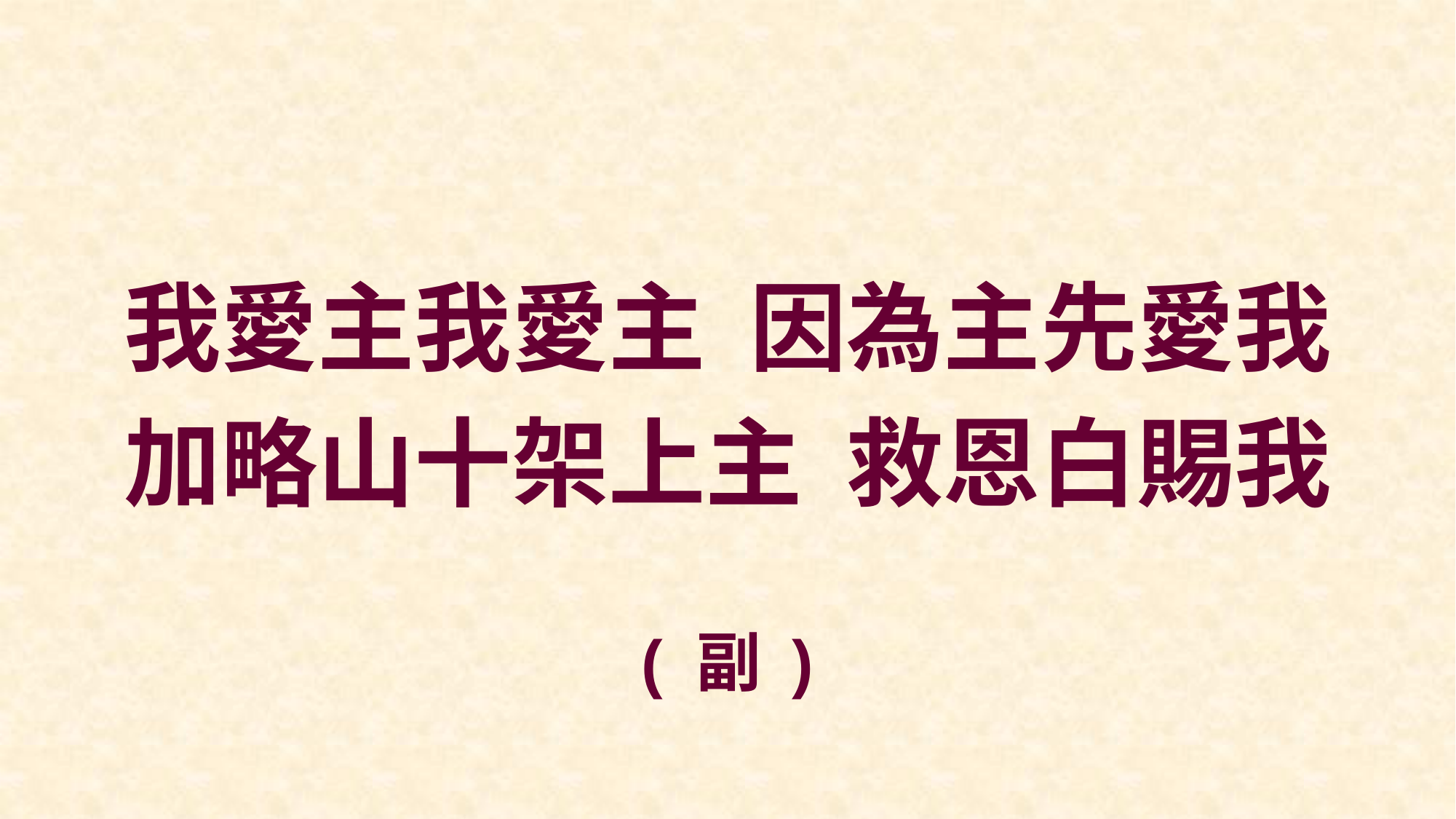

我愛主我愛主  因為主先愛我
加略山十架上主  救恩白賜我
( 副 )